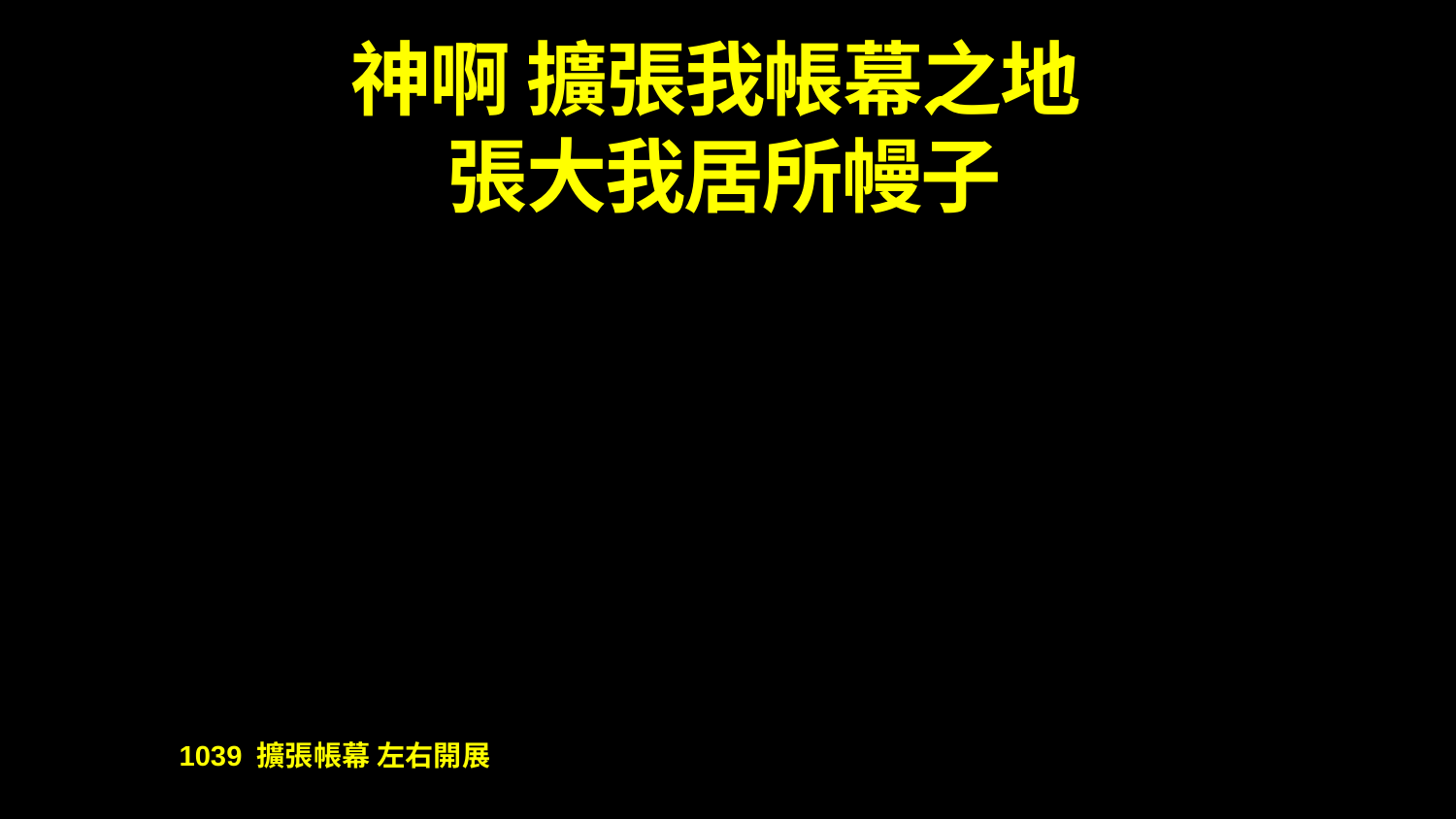

# 神啊 擴張我帳幕之地 張大我居所幔子
1039 擴張帳幕 左右開展